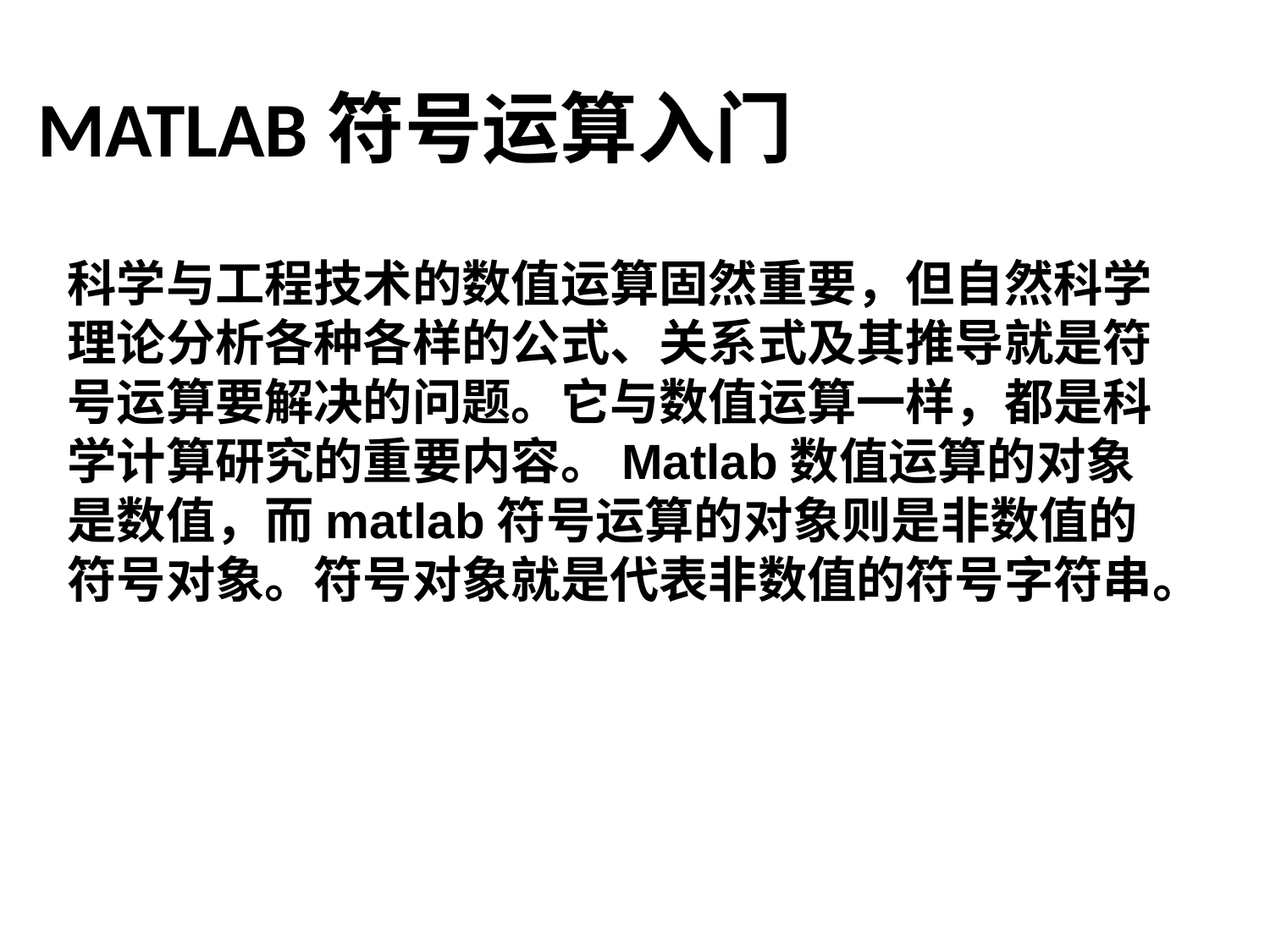

# MATLAB符号运算入门
科学与工程技术的数值运算固然重要，但自然科学理论分析各种各样的公式、关系式及其推导就是符号运算要解决的问题。它与数值运算一样，都是科学计算研究的重要内容。Matlab数值运算的对象是数值，而matlab符号运算的对象则是非数值的符号对象。符号对象就是代表非数值的符号字符串。